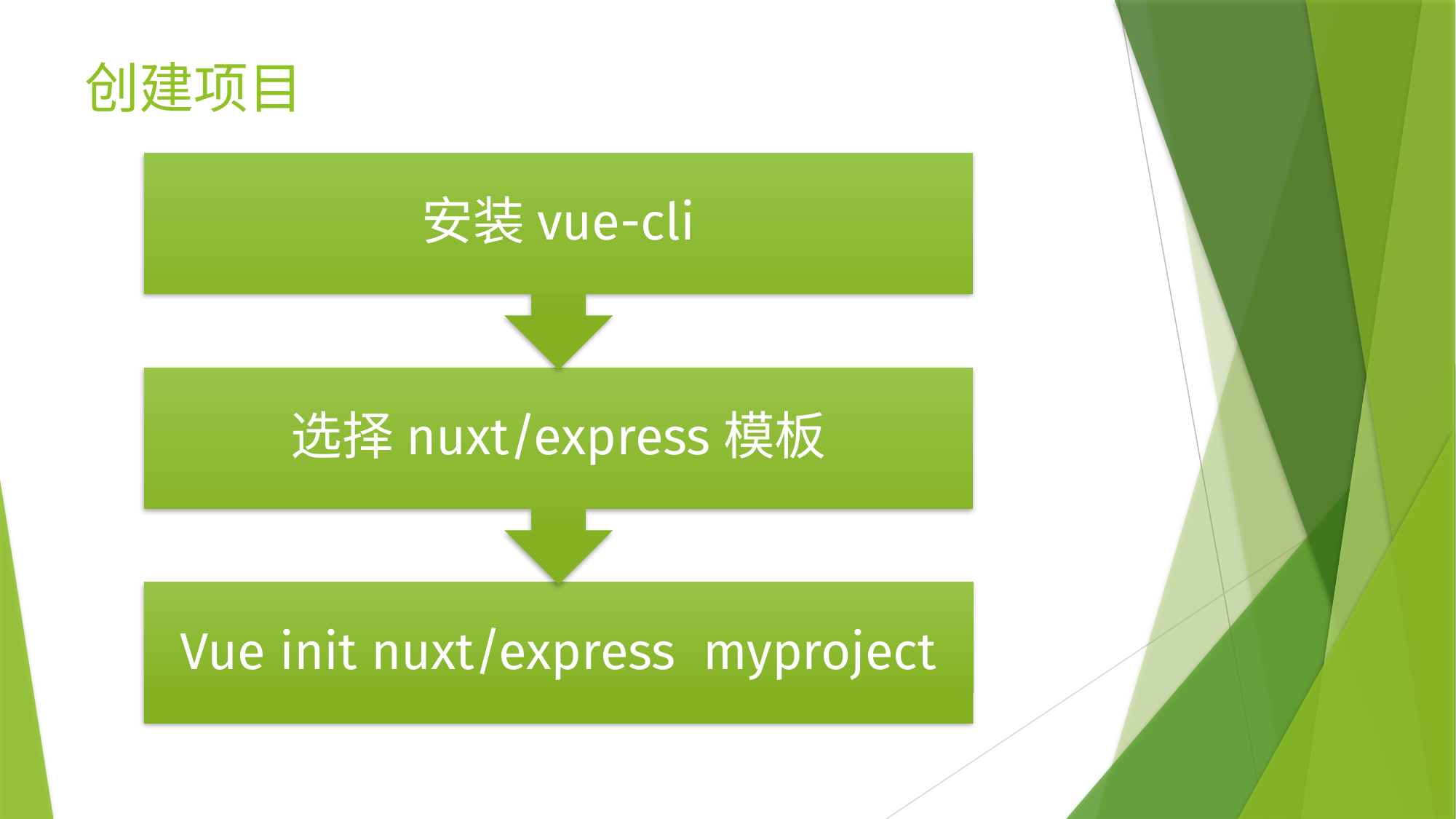

创建项目
Vue init nuxt/express  myproject
选择nuxt/express模板
安装vue-cli